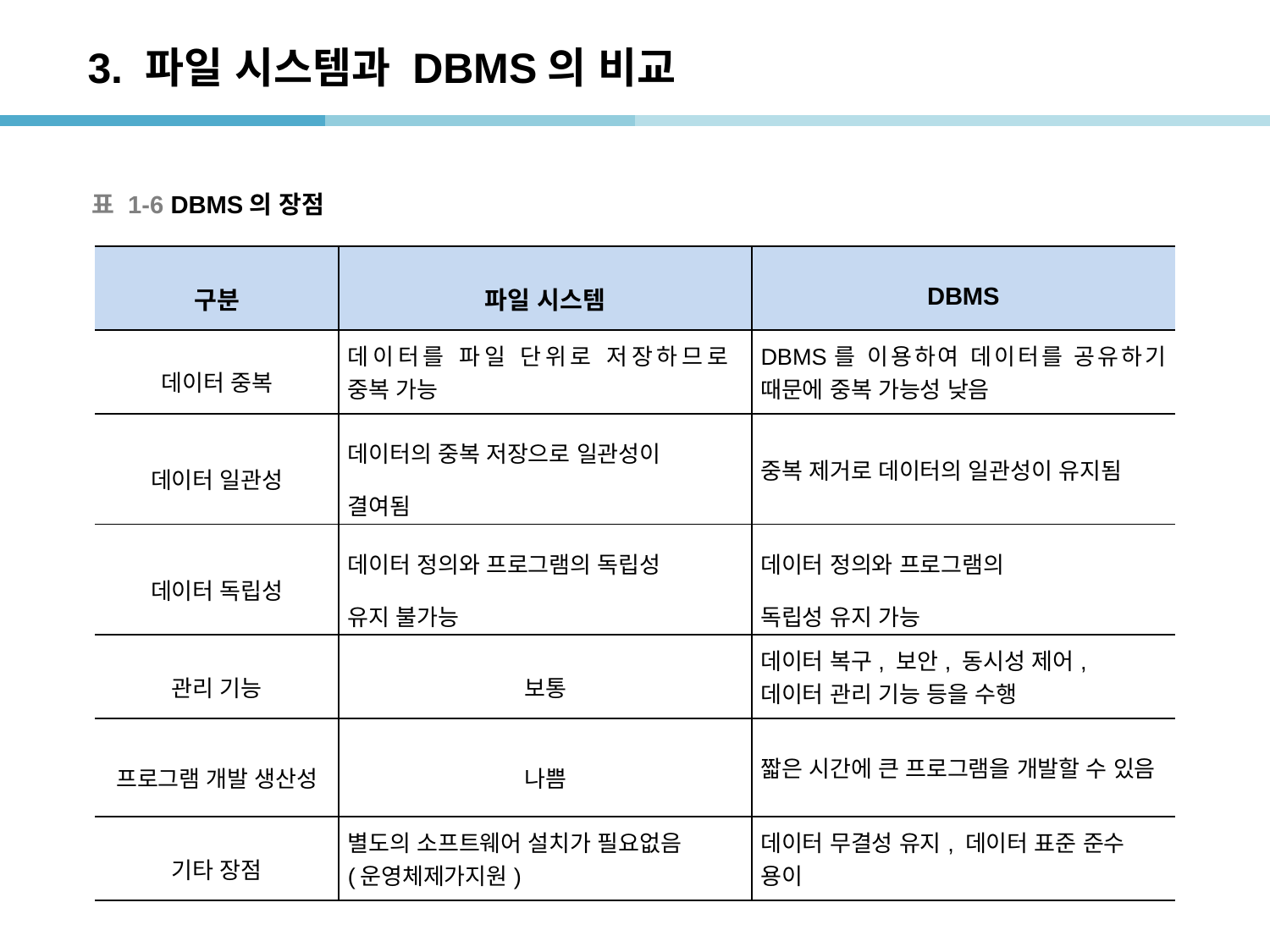

# 3. 파일 시스템과 DBMS의 비교
표 1-6 DBMS의 장점
| 구분 | 파일 시스템 | DBMS |
| --- | --- | --- |
| 데이터 중복 | 데이터를 파일 단위로 저장하므로 중복 가능 | DBMS를 이용하여 데이터를 공유하기 때문에 중복 가능성 낮음 |
| 데이터 일관성 | 데이터의 중복 저장으로 일관성이 결여됨 | 중복 제거로 데이터의 일관성이 유지됨 |
| 데이터 독립성 | 데이터 정의와 프로그램의 독립성 유지 불가능 | 데이터 정의와 프로그램의 독립성 유지 가능 |
| 관리 기능 | 보통 | 데이터 복구, 보안, 동시성 제어, 데이터 관리 기능 등을 수행 |
| 프로그램 개발 생산성 | 나쁨 | 짧은 시간에 큰 프로그램을 개발할 수 있음 |
| 기타 장점 | 별도의 소프트웨어 설치가 필요없음 (운영체제가지원) | 데이터 무결성 유지, 데이터 표준 준수 용이 |